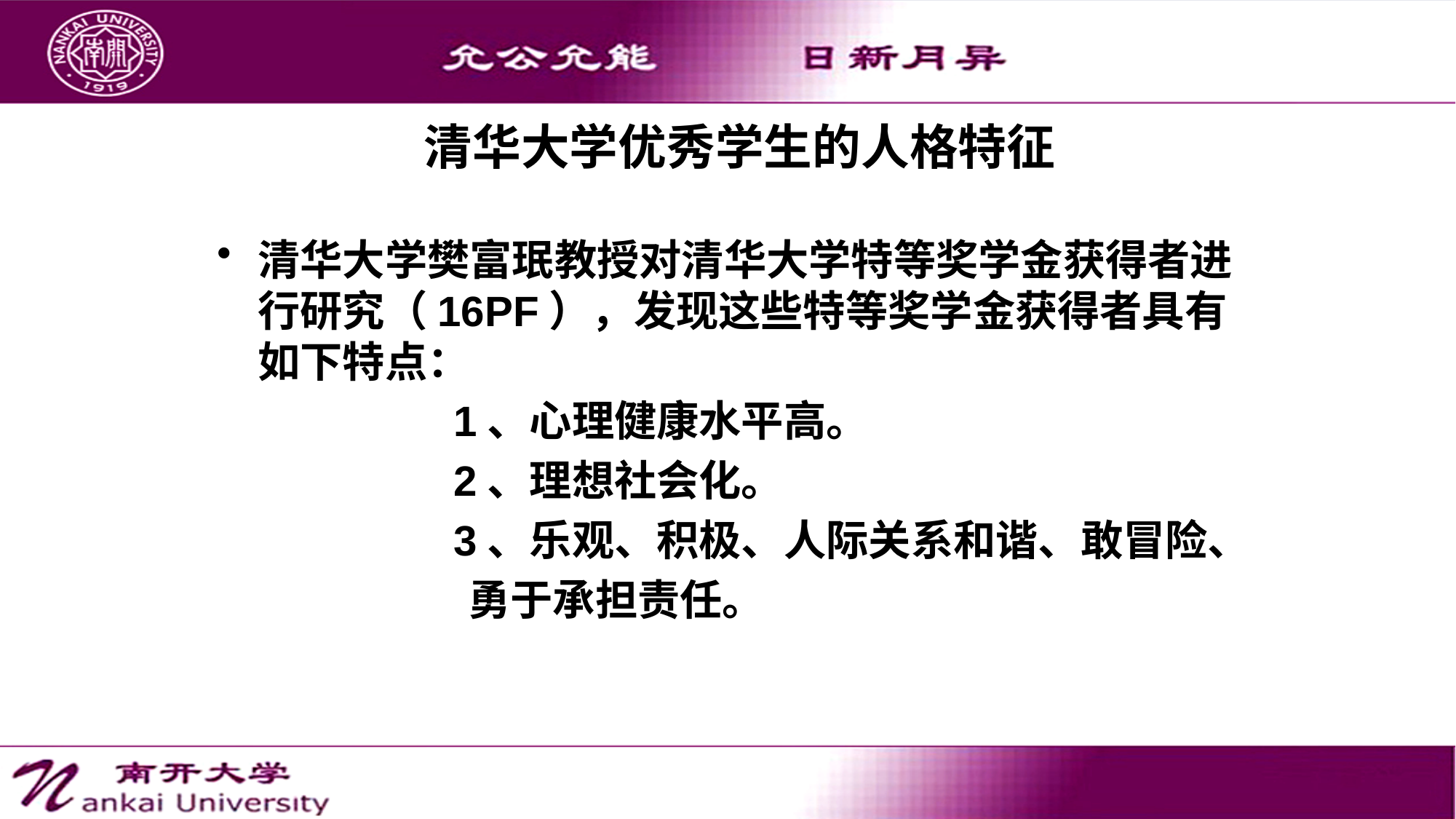

# 清华大学优秀学生的人格特征
清华大学樊富珉教授对清华大学特等奖学金获得者进行研究（16PF），发现这些特等奖学金获得者具有如下特点：
                    1、心理健康水平高。
                    2、理想社会化。
                    3、乐观、积极、人际关系和谐、敢冒险、
                         勇于承担责任。